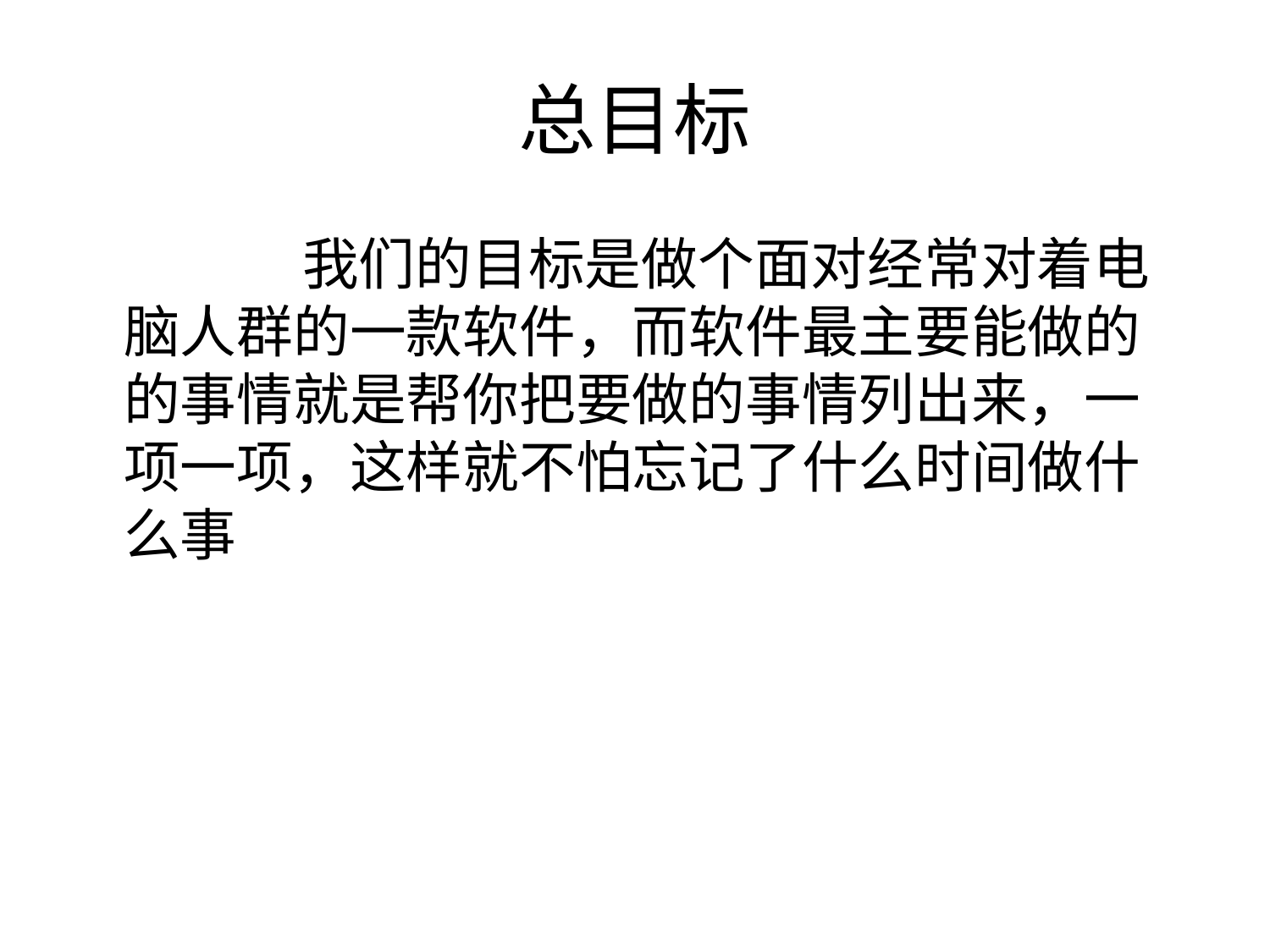

# 总目标
		   我们的目标是做个面对经常对着电脑人群的一款软件，而软件最主要能做的的事情就是帮你把要做的事情列出来，一项一项，这样就不怕忘记了什么时间做什么事